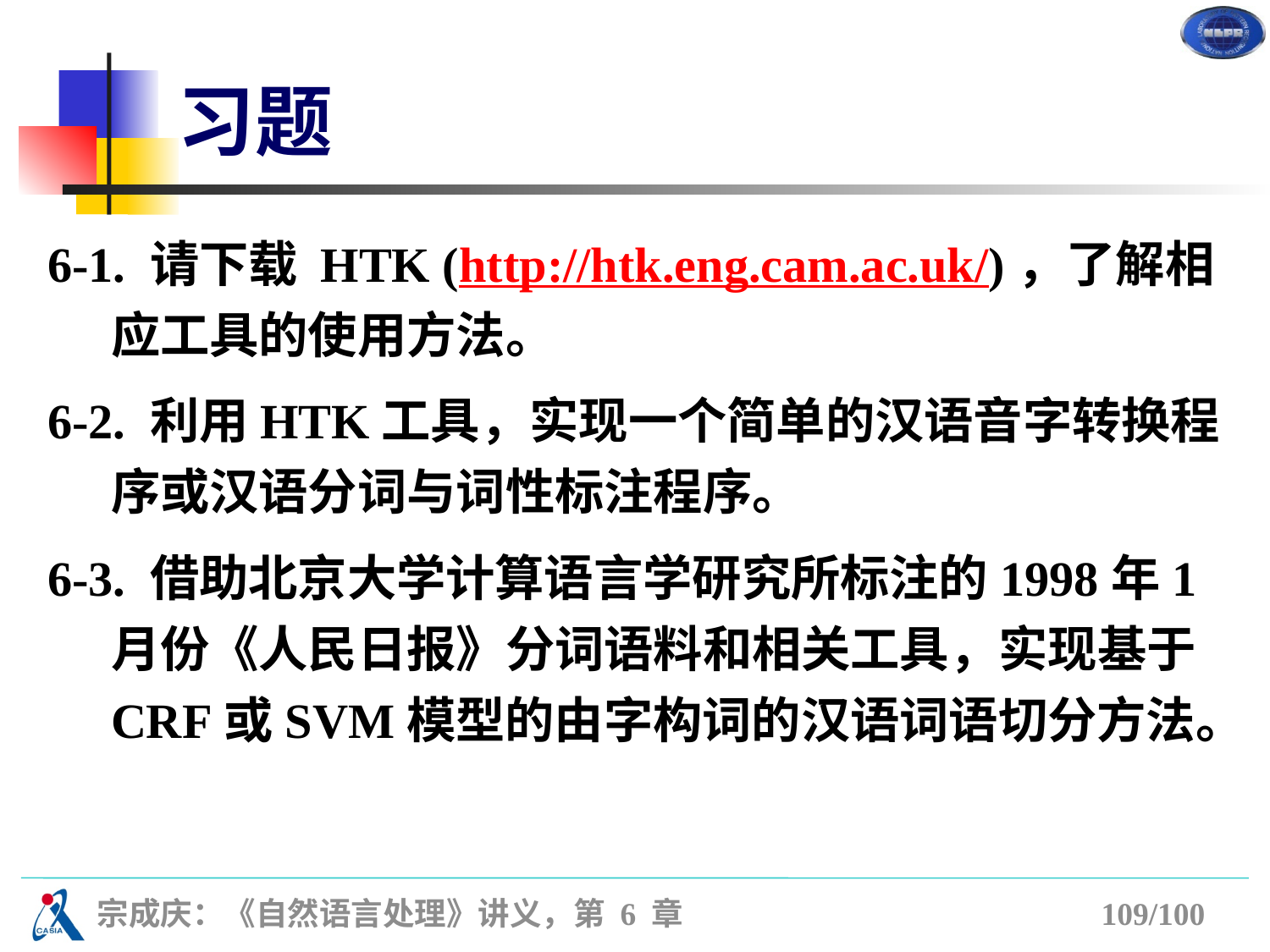

# 习题
6-1. 请下载 HTK (http://htk.eng.cam.ac.uk/)，了解相应工具的使用方法。
6-2. 利用HTK工具，实现一个简单的汉语音字转换程序或汉语分词与词性标注程序。
6-3. 借助北京大学计算语言学研究所标注的1998年1月份《人民日报》分词语料和相关工具，实现基于CRF或SVM模型的由字构词的汉语词语切分方法。